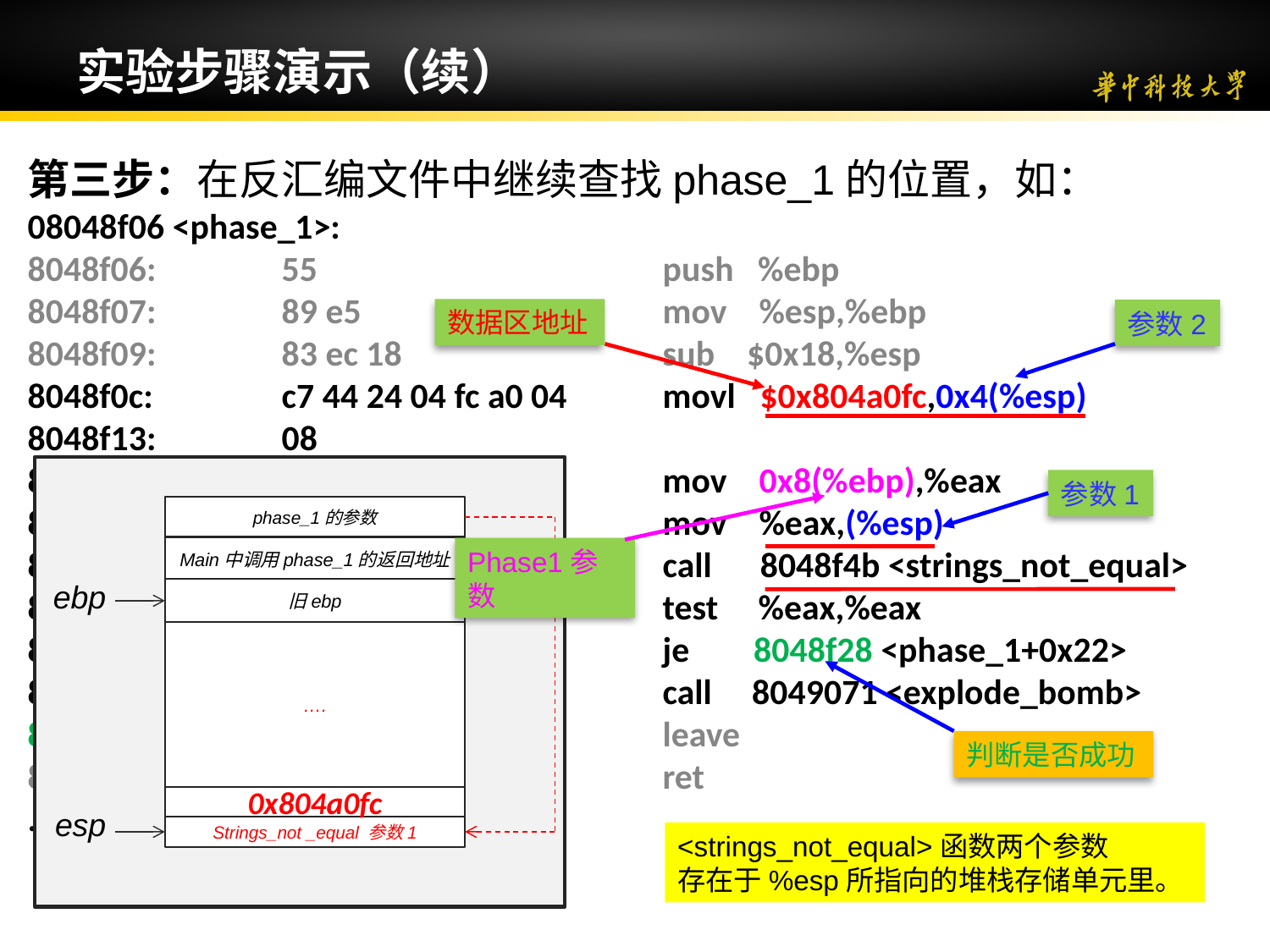

# 实验步骤演示（续）
第三步：在反汇编文件中继续查找phase_1的位置，如：
08048f06 <phase_1>:
8048f06:	55                  		push   %ebp
8048f07:	89 e5                		mov    %esp,%ebp
8048f09:	83 ec 18             		sub    $0x18,%esp
8048f0c:		c7 44 24 04 fc a0 04 	movl   $0x804a0fc,0x4(%esp)
8048f13:	08
8048f14:	8b 45 08              		mov    0x8(%ebp),%eax
8048f17:	89 04 24             		mov    %eax,(%esp)
8048f1a:	e8 2c 00 00 00         	call      8048f4b <strings_not_equal>
8048f1f:		85 c0                 		test     %eax,%eax
8048f21:	74 05                 		je        8048f28 <phase_1+0x22>
8048f23:	e8 49 01 00 00       	call     8049071 <explode_bomb>
8048f28:	c9                   		leave
8048f29:	c3                   		ret
……

数据区地址
参数2
……
phase_1的参数
Main中调用phase_1的返回地址
ebp
旧ebp
….
0x804a0fc
esp
Strings_not _equal 参数1
参数1
Phase1参数
判断是否成功
<strings_not_equal>函数两个参数
存在于%esp所指向的堆栈存储单元里。
 -12-